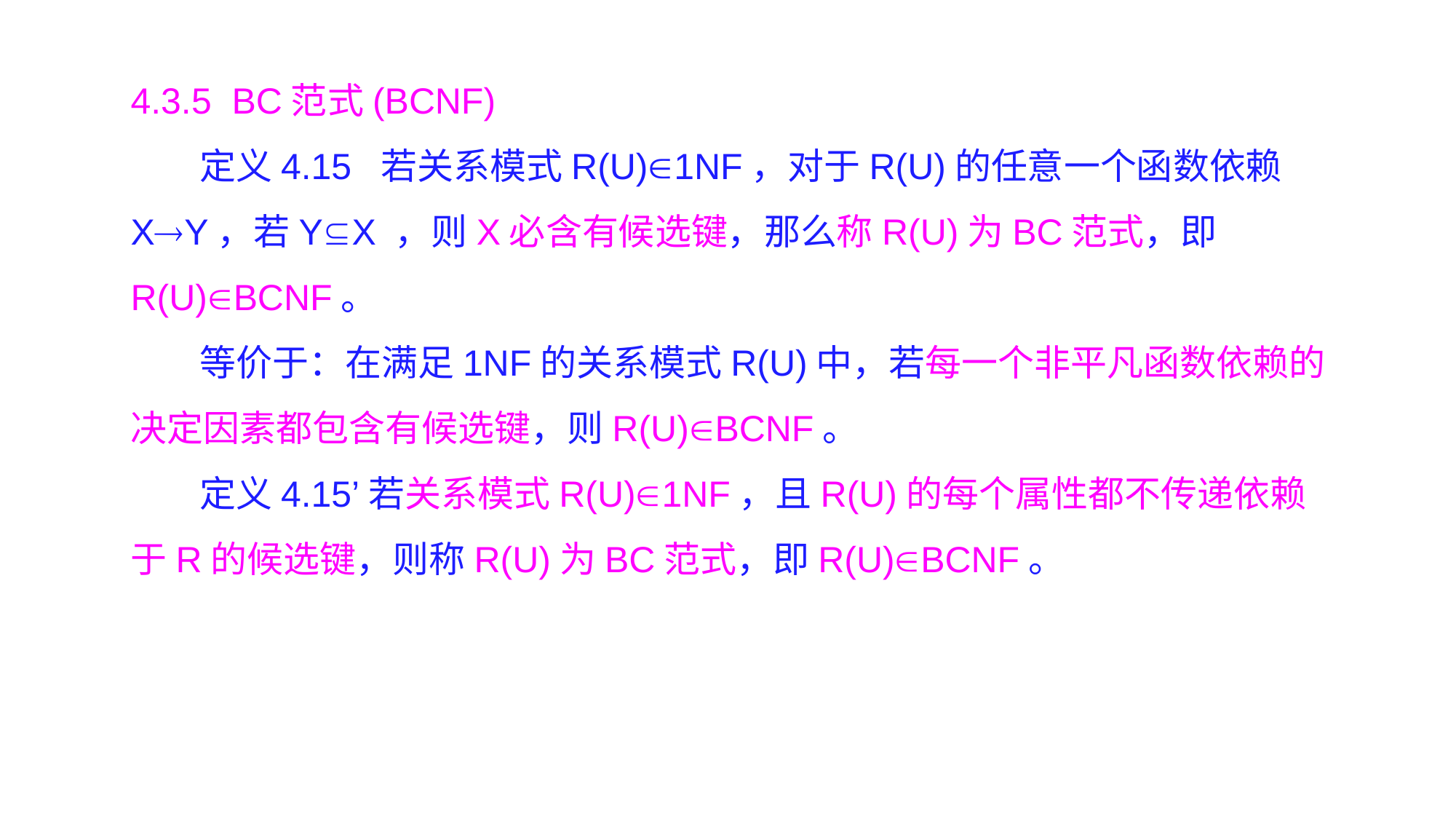

4.3.5  BC范式(BCNF)
定义4.15  若关系模式R(U)∈1NF，对于R(U)的任意一个函数依赖X→Y，若Y⊆X ，则X必含有候选键，那么称R(U)为BC范式，即R(U)∈BCNF。
等价于：在满足1NF的关系模式R(U)中，若每一个非平凡函数依赖的决定因素都包含有候选键，则R(U)∈BCNF。
定义4.15’若关系模式R(U)∈1NF，且R(U)的每个属性都不传递依赖于R的候选键，则称R(U)为BC范式，即R(U)∈BCNF。